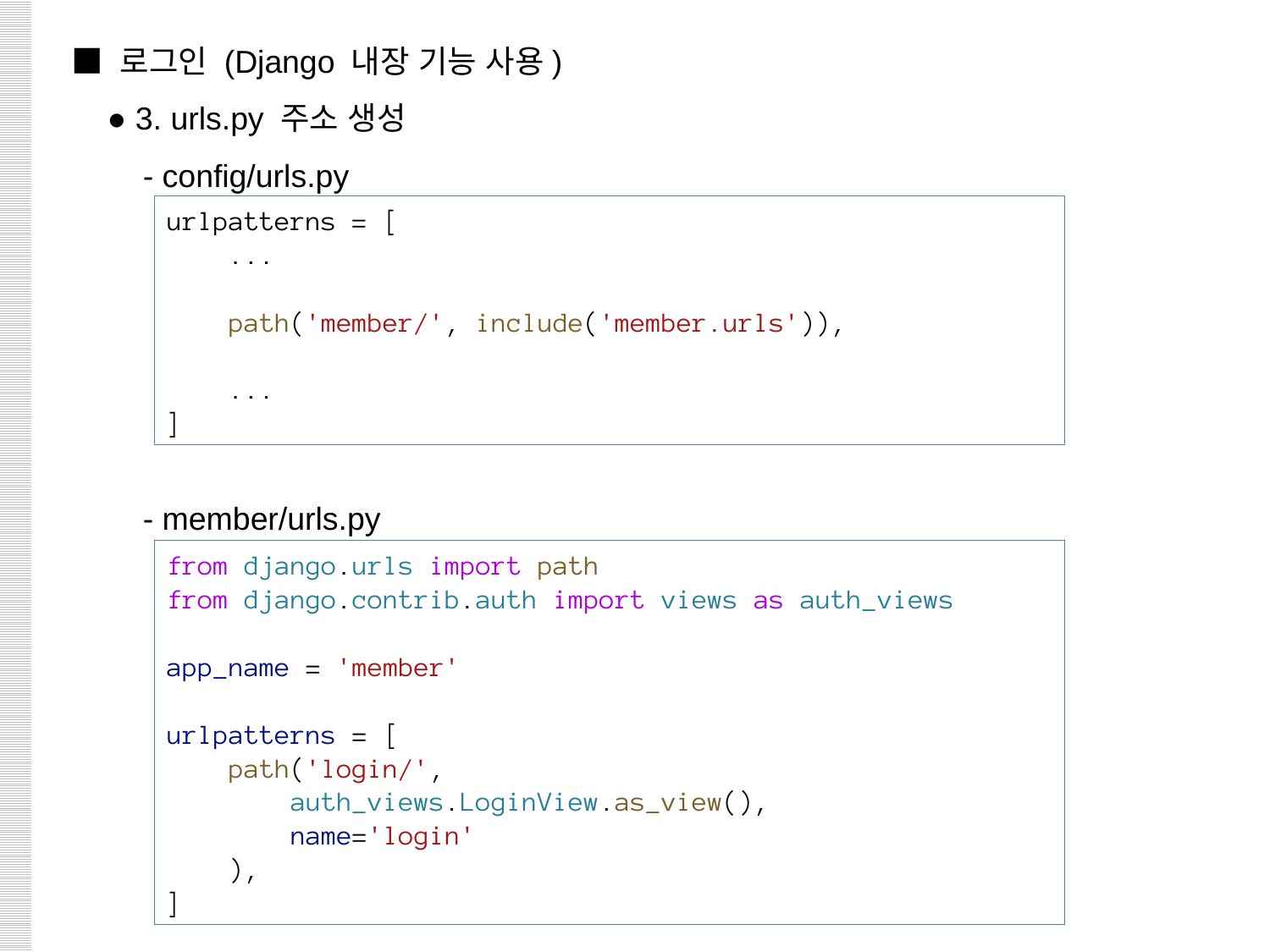

■ 로그인 (Django 내장 기능 사용)
    ● 3. urls.py 주소 생성
        - config/urls.py

        - member/urls.py
urlpatterns = [
    ...

    path('member/', include('member.urls')),

    ...
]
from django.urls import path
from django.contrib.auth import views as auth_views
app_name = 'member'
urlpatterns = [
    path('login/',
        auth_views.LoginView.as_view(),
        name='login'
    ),
]